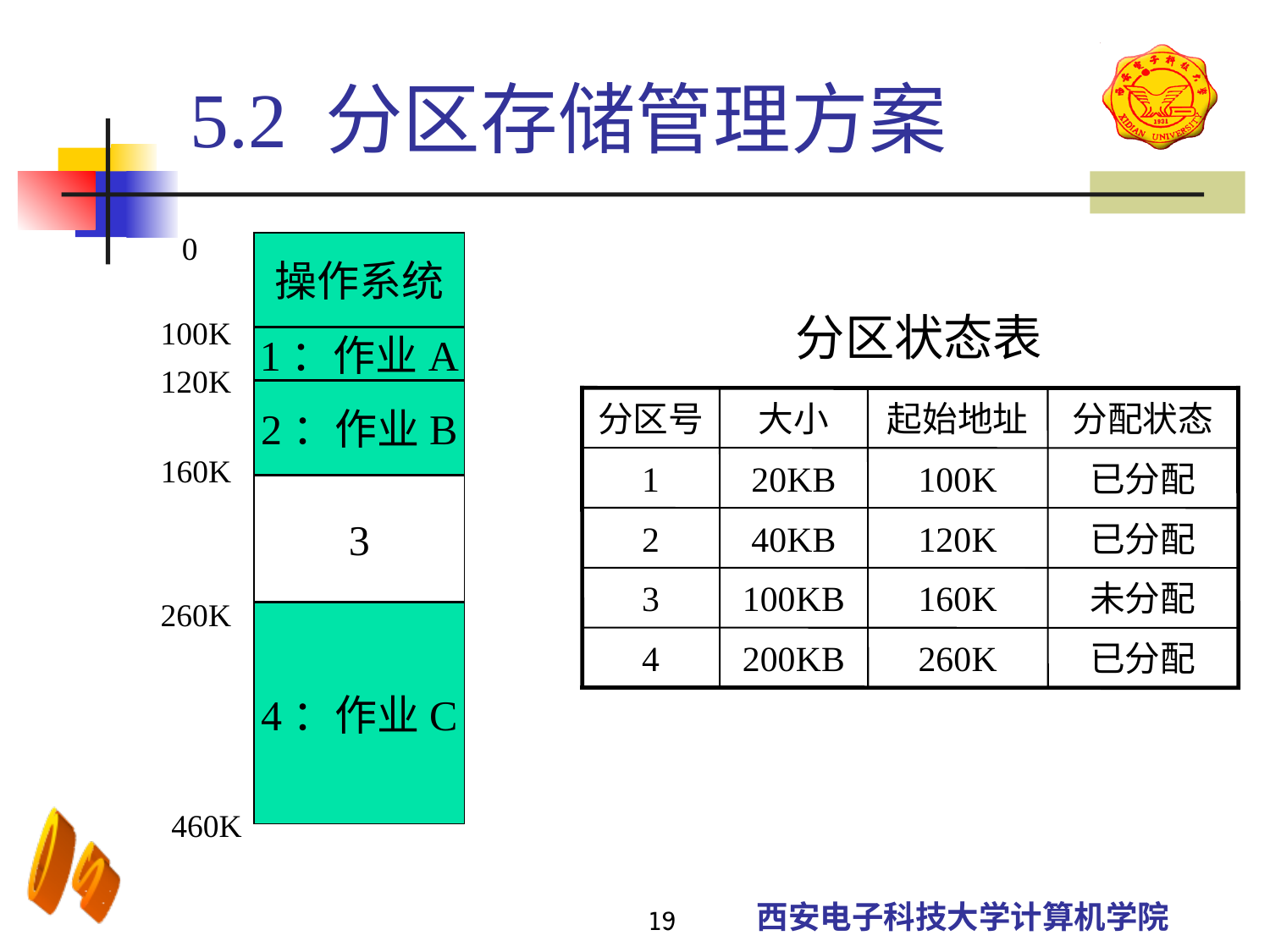

5.2 分区存储管理方案
0
操作系统
100K
1：作业A
120K
2：作业B
160K
3
260K
4：作业C
460K
分区状态表
分区号

大小

起始地址

分配状态

1

20KB
100K
已分配
2

40KB
120K
已分配
3

100KB
160K
未分配
4

200KB
260K
已分配

19